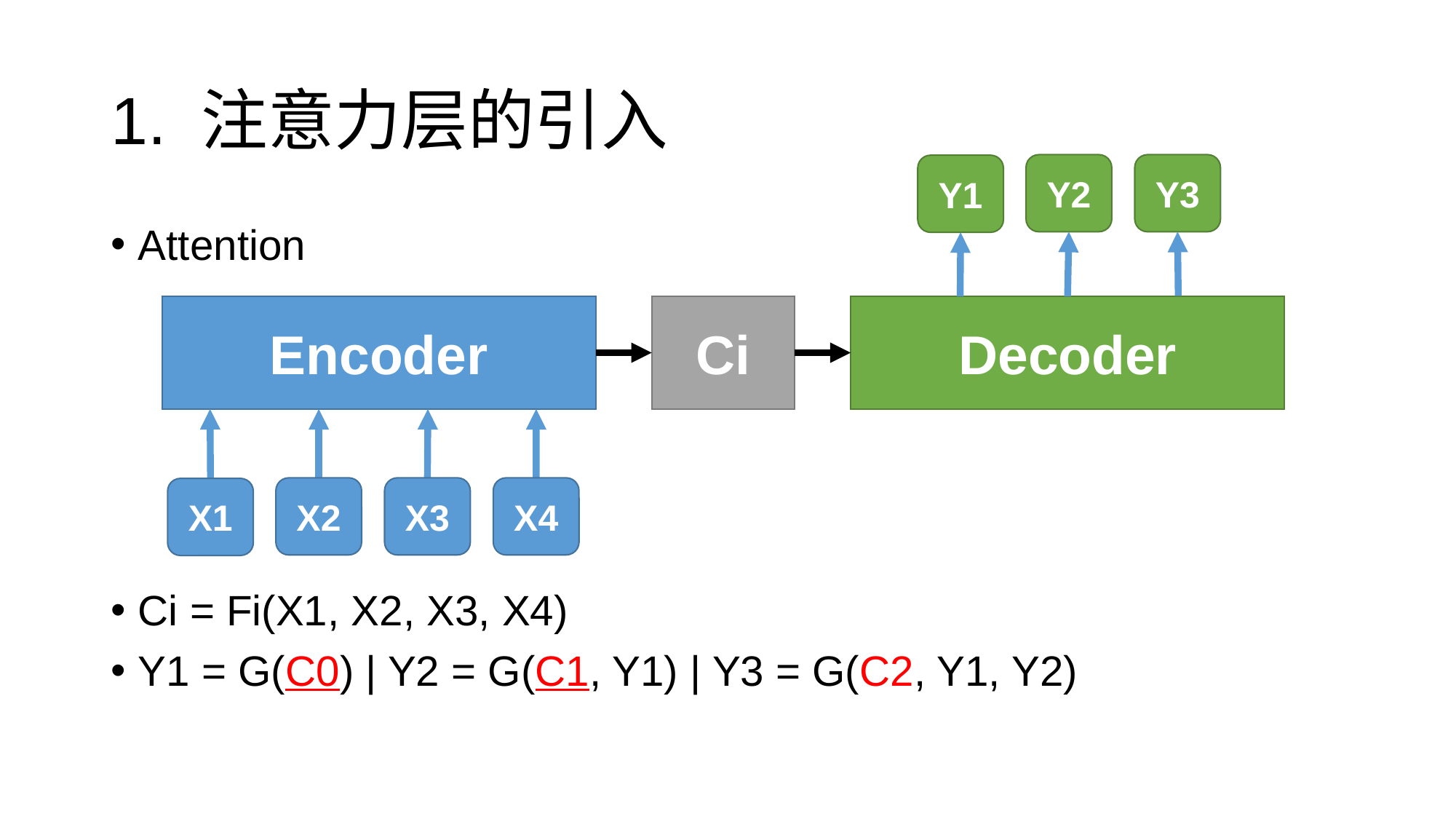

# 1. 注意力层的引入
Y2
Y3
Y1
Encoder
Ci
Decoder
X2
X3
X4
X1
Attention

Ci = Fi(X1, X2, X3, X4)
Y1 = G(C0) | Y2 = G(C1, Y1) | Y3 = G(C2, Y1, Y2)